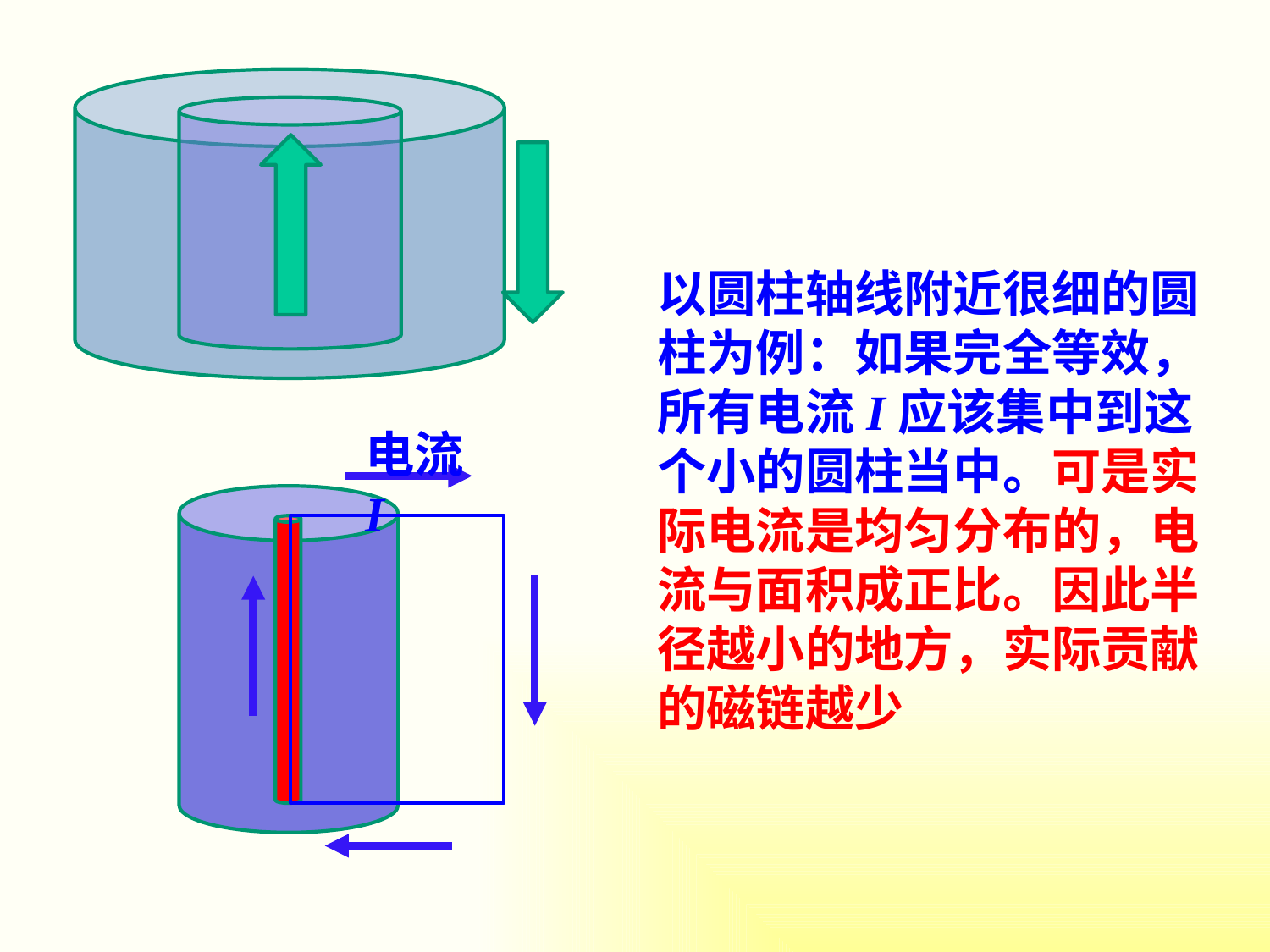

以圆柱轴线附近很细的圆柱为例：如果完全等效，所有电流I应该集中到这个小的圆柱当中。可是实际电流是均匀分布的，电流与面积成正比。因此半径越小的地方，实际贡献的磁链越少
电流 I